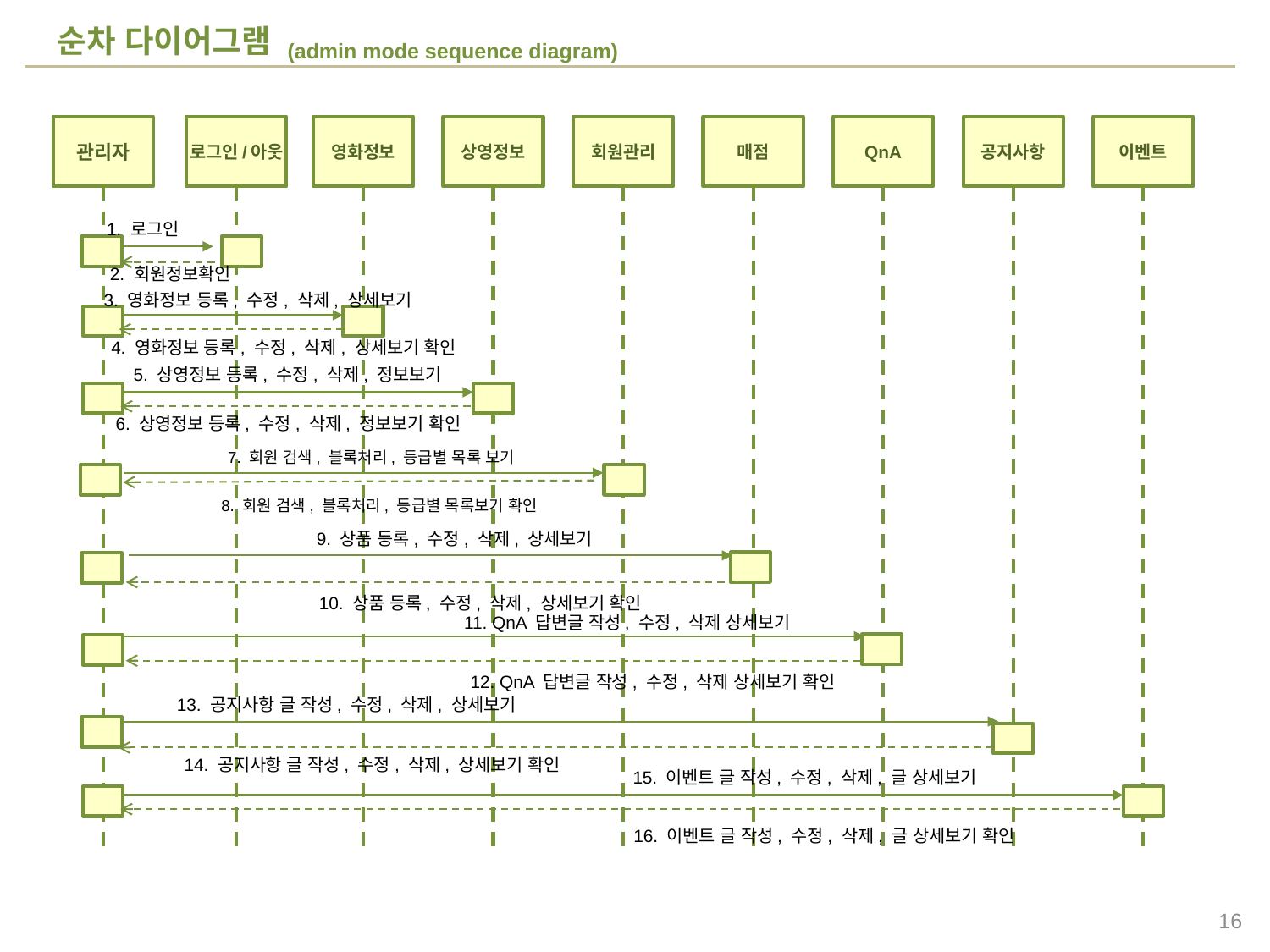

순차 다이어그램
(admin mode sequence diagram)
관리자
로그인/아웃
영화정보
상영정보
회원관리
매점
QnA
공지사항
이벤트
1. 로그인

2. 회원정보확인
3. 영화정보 등록, 수정, 삭제, 상세보기

4. 영화정보 등록, 수정, 삭제, 상세보기 확인
5. 상영정보 등록, 수정, 삭제, 정보보기

6. 상영정보 등록, 수정, 삭제, 정보보기 확인
7. 회원 검색, 블록처리, 등급별 목록 보기

8. 회원 검색, 블록처리, 등급별 목록보기 확인
9. 상품 등록, 수정, 삭제, 상세보기

10. 상품 등록, 수정, 삭제, 상세보기 확인
11. QnA 답변글 작성, 수정, 삭제 상세보기

12. QnA 답변글 작성, 수정, 삭제 상세보기 확인
13. 공지사항 글 작성, 수정, 삭제, 상세보기

14. 공지사항 글 작성, 수정, 삭제, 상세보기 확인
15. 이벤트 글 작성, 수정, 삭제, 글 상세보기

16. 이벤트 글 작성, 수정, 삭제, 글 상세보기 확인
16